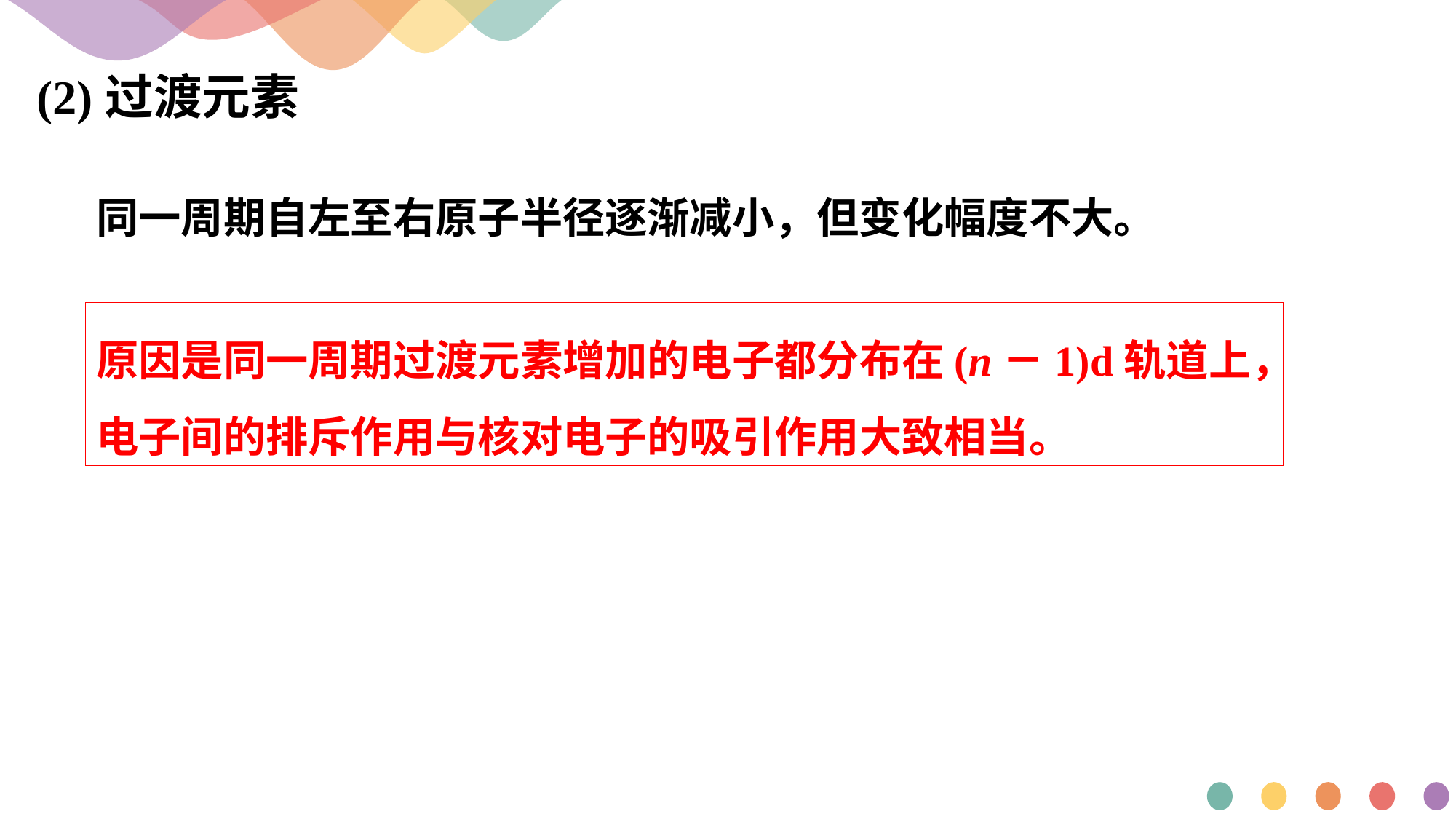

(2)过渡元素
同一周期自左至右原子半径逐渐减小，但变化幅度不大。
原因是同一周期过渡元素增加的电子都分布在(n－1)d轨道上，电子间的排斥作用与核对电子的吸引作用大致相当。